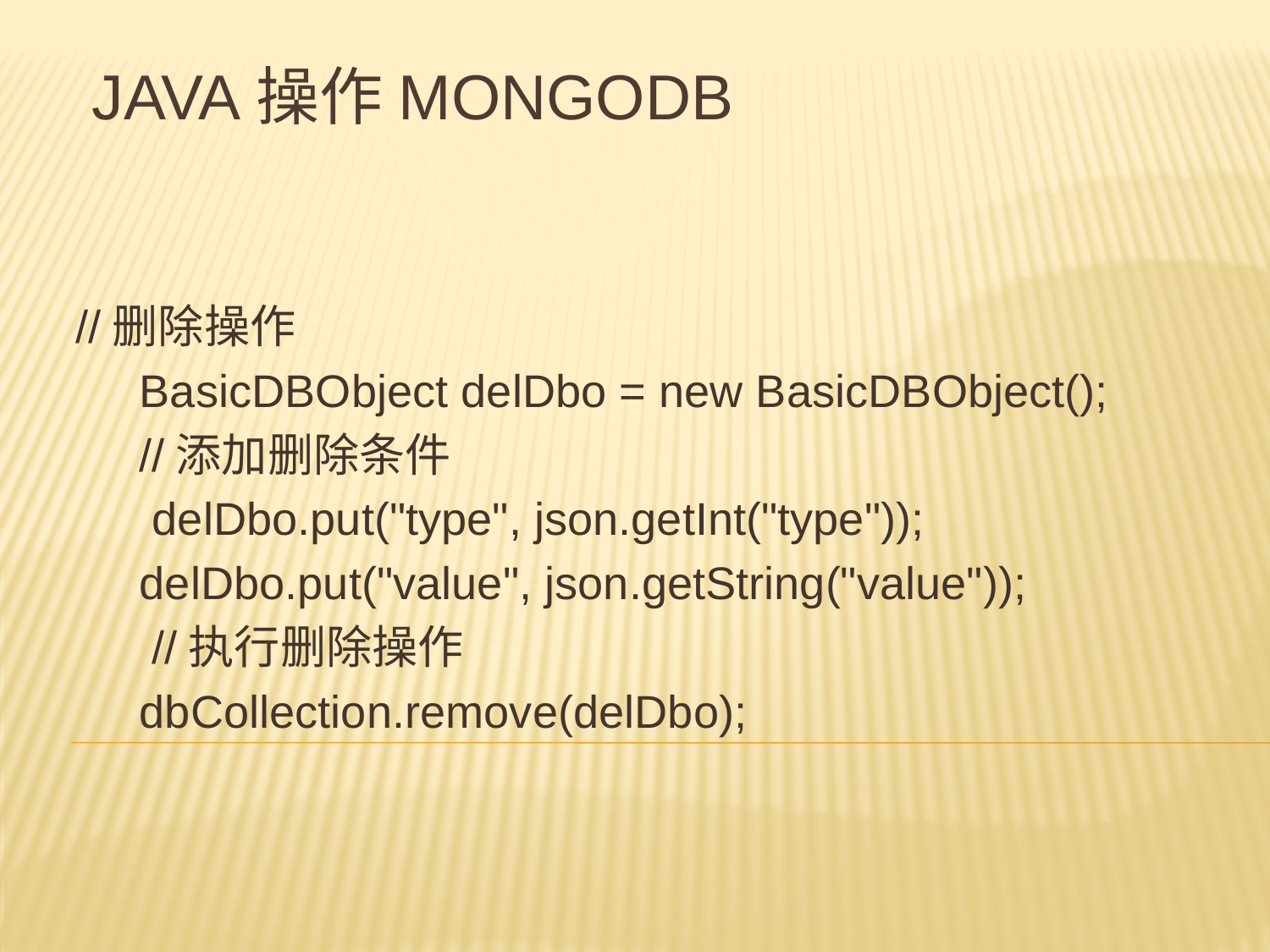

# Java操作MongoDB
     //删除操作
 	BasicDBObject delDbo = new BasicDBObject();
	//添加删除条件
           delDbo.put("type", json.getInt("type"));
	delDbo.put("value", json.getString("value"));
           //执行删除操作
	dbCollection.remove(delDbo);